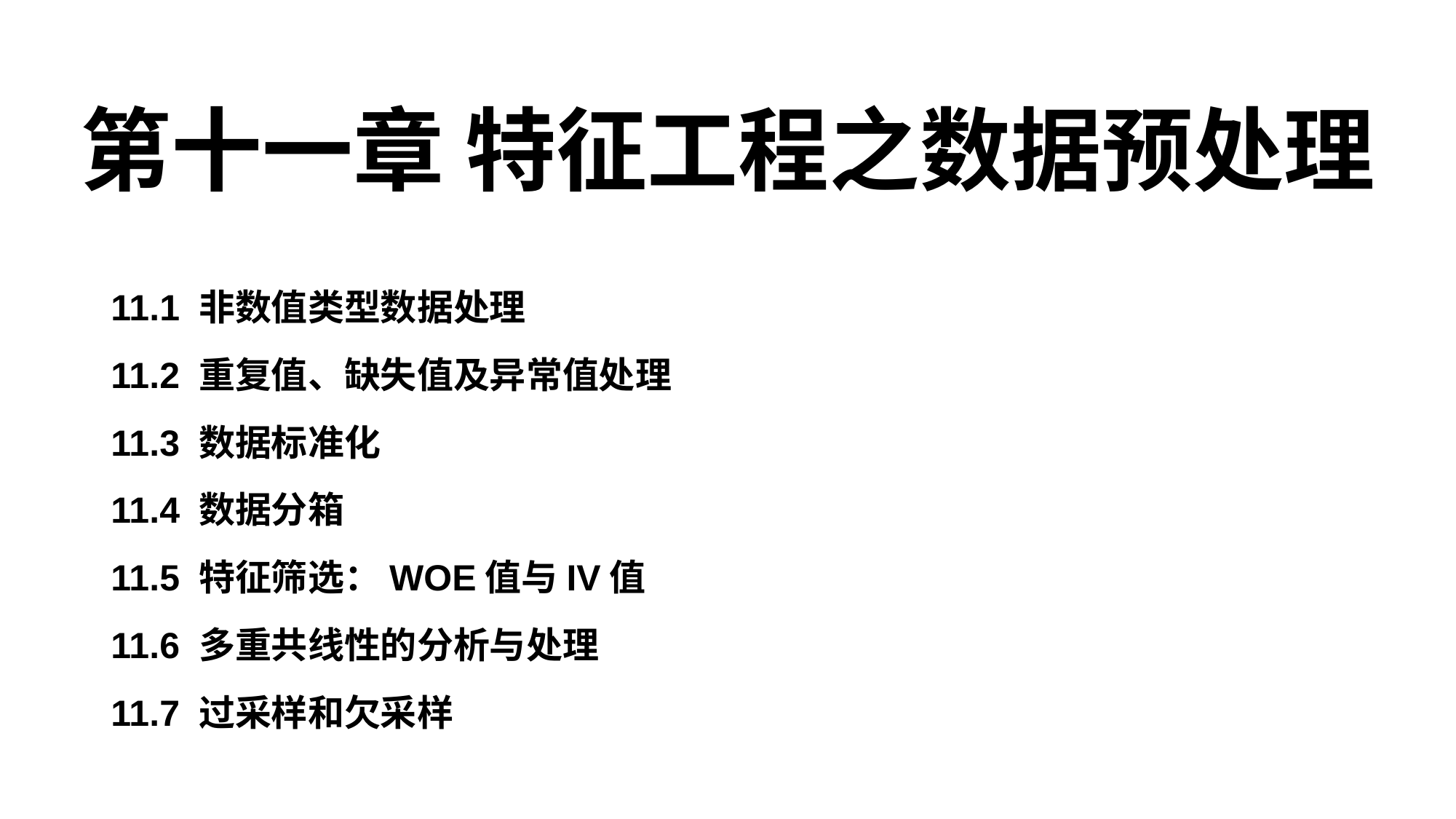

第十一章 特征工程之数据预处理
11.1 非数值类型数据处理
11.2 重复值、缺失值及异常值处理
11.3 数据标准化
11.4 数据分箱
11.5 特征筛选：WOE值与IV值
11.6 多重共线性的分析与处理
11.7 过采样和欠采样